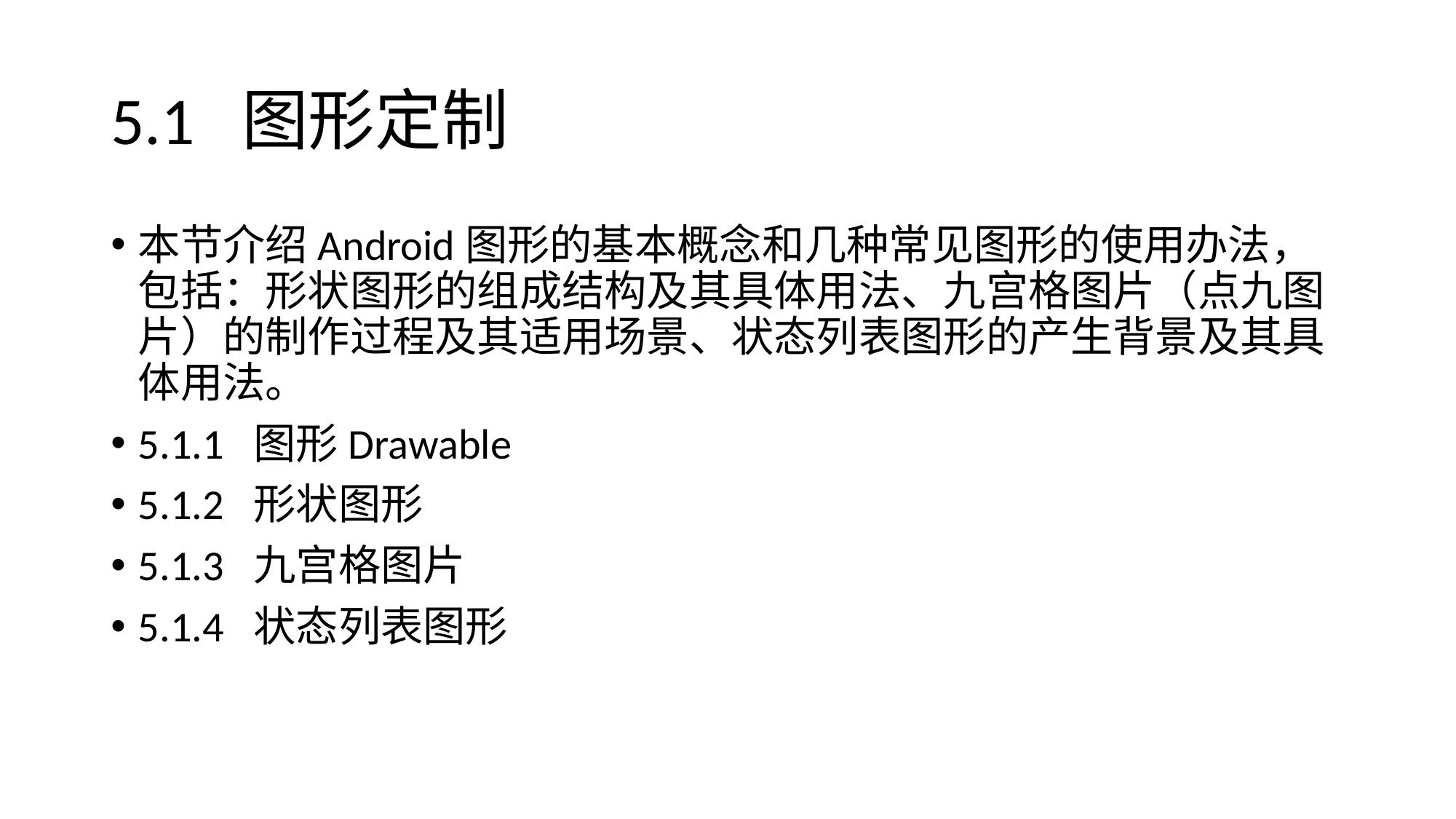

# 5.1  图形定制
本节介绍Android图形的基本概念和几种常见图形的使用办法，包括：形状图形的组成结构及其具体用法、九宫格图片（点九图片）的制作过程及其适用场景、状态列表图形的产生背景及其具体用法。
5.1.1  图形Drawable
5.1.2  形状图形
5.1.3  九宫格图片
5.1.4  状态列表图形